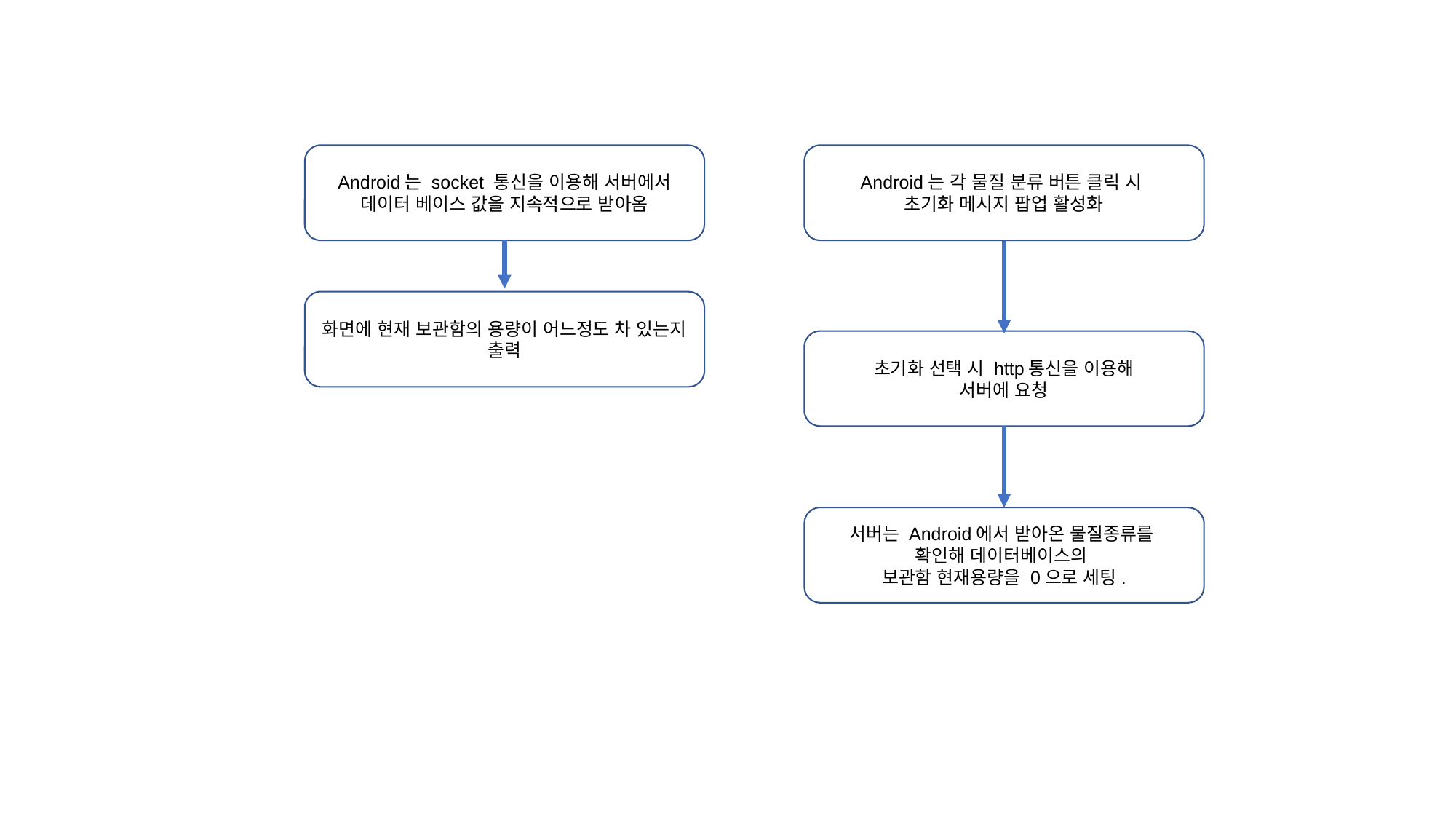

Android는 socket 통신을 이용해 서버에서 데이터 베이스 값을 지속적으로 받아옴
Android는 각 물질 분류 버튼 클릭 시
초기화 메시지 팝업 활성화
화면에 현재 보관함의 용량이 어느정도 차 있는지 출력
초기화 선택 시 http통신을 이용해
서버에 요청
서버는 Android에서 받아온 물질종류를
확인해 데이터베이스의
보관함 현재용량을 0으로 세팅.